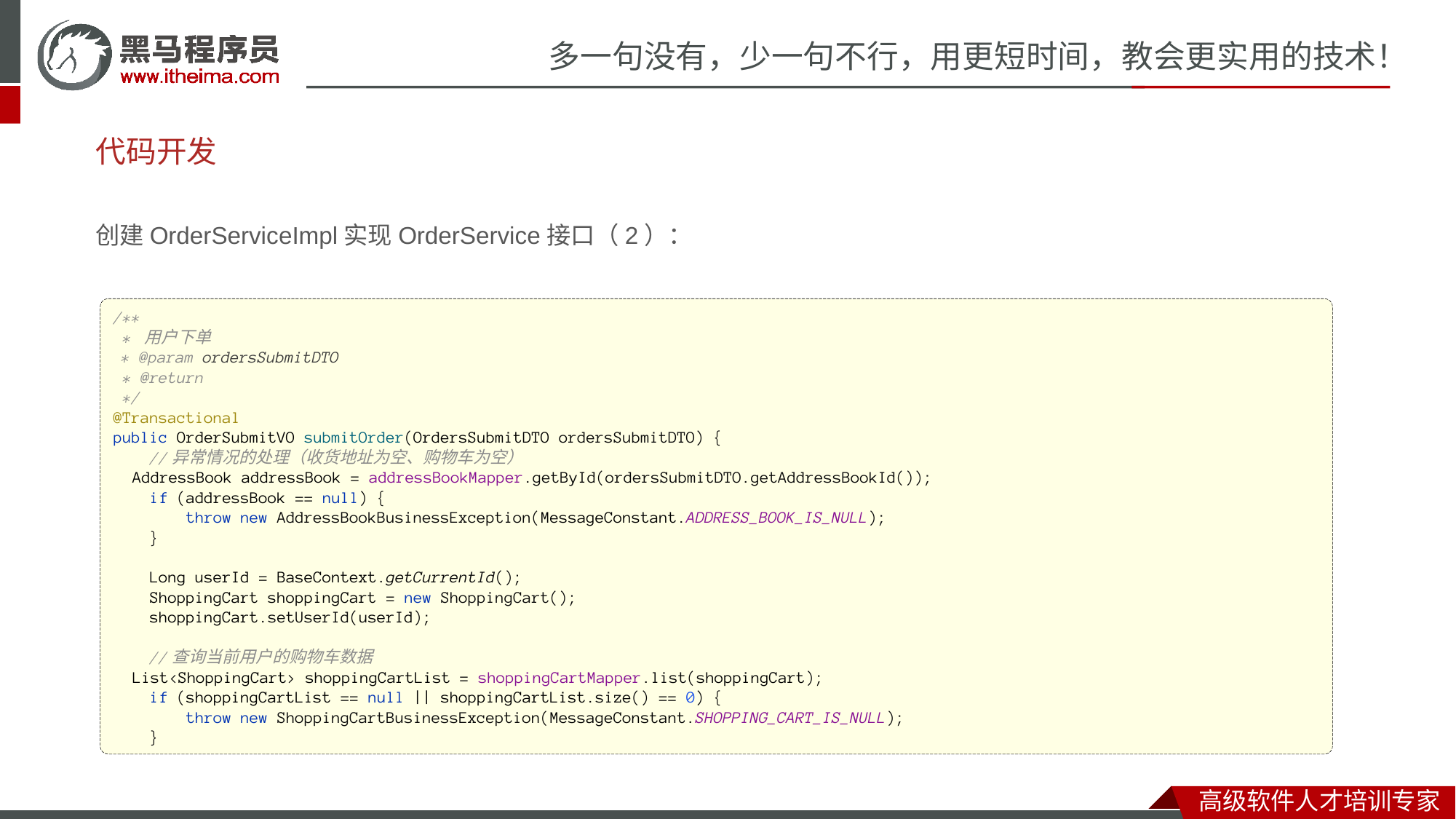

# 代码开发
创建OrderServiceImpl实现OrderService接口（2）：
/**
 * 用户下单
 * @param ordersSubmitDTO
 * @return
 */
@Transactional
public OrderSubmitVO submitOrder(OrdersSubmitDTO ordersSubmitDTO) {
    //异常情况的处理（收货地址为空、购物车为空）
    AddressBook addressBook = addressBookMapper.getById(ordersSubmitDTO.getAddressBookId());
    if (addressBook == null) {
        throw new AddressBookBusinessException(MessageConstant.ADDRESS_BOOK_IS_NULL);
    }
    Long userId = BaseContext.getCurrentId();
    ShoppingCart shoppingCart = new ShoppingCart();
    shoppingCart.setUserId(userId);
    //查询当前用户的购物车数据
    List<ShoppingCart> shoppingCartList = shoppingCartMapper.list(shoppingCart);
    if (shoppingCartList == null || shoppingCartList.size() == 0) {
        throw new ShoppingCartBusinessException(MessageConstant.SHOPPING_CART_IS_NULL);
    }